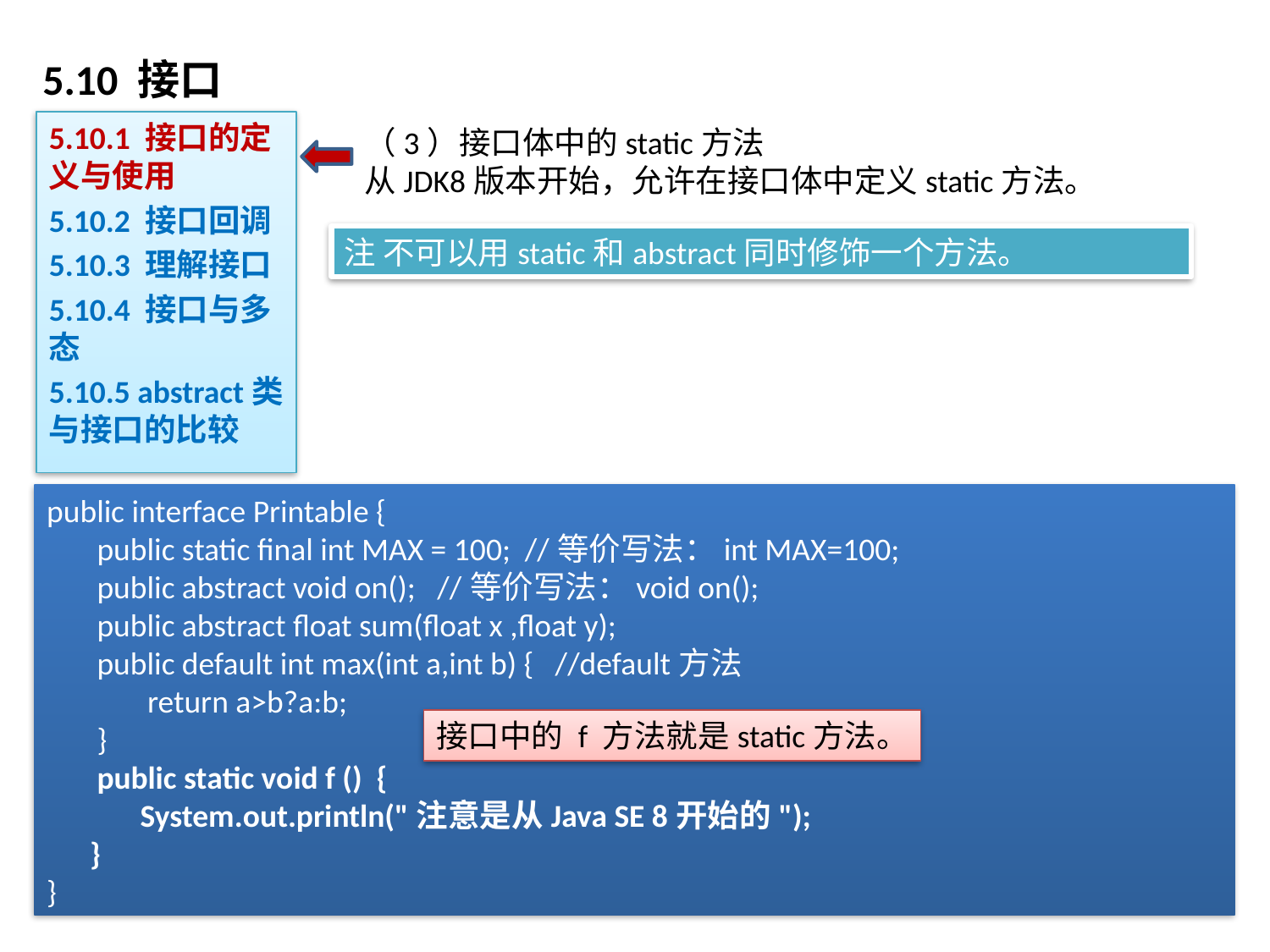

# 5.10 接口
5.10.1 接口的定义与使用
5.10.2 接口回调
5.10.3 理解接口
5.10.4 接口与多态
5.10.5 abstract类与接口的比较
（3）接口体中的static方法
从JDK8版本开始，允许在接口体中定义static方法。

注 不可以用static和abstract同时修饰一个方法。
public interface Printable {
       public static final int MAX = 100;  //等价写法：int MAX=100;
       public abstract void on();   //等价写法：void on();
       public abstract float sum(float x ,float y);
       public default int max(int a,int b) {   //default方法
              return a>b?a:b;
       }
       public static void f ()  {
             System.out.println("注意是从Java SE 8开始的");
      }
}
接口中的 f 方法就是static方法。